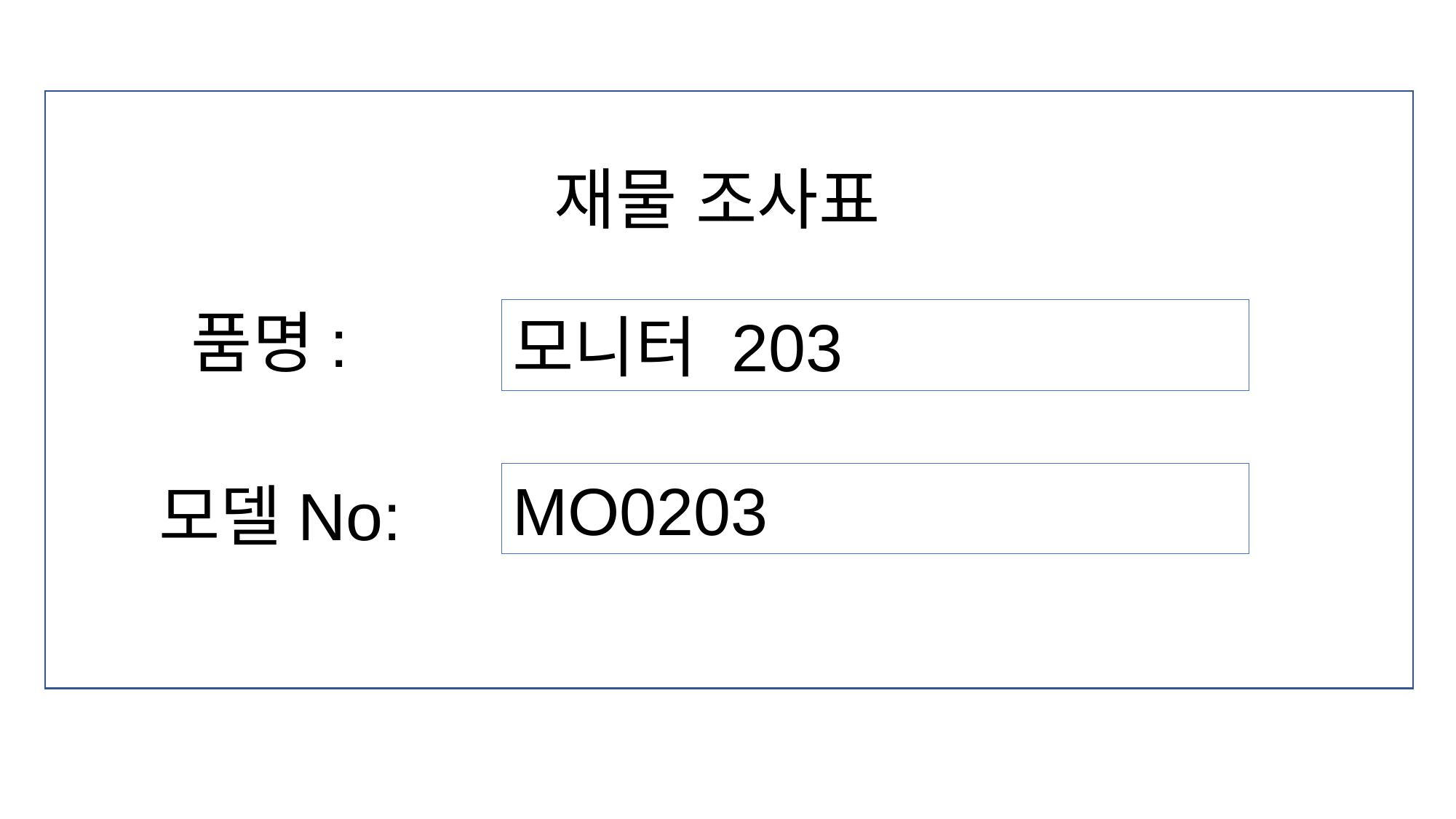

재물 조사표
품명:
모니터 203
MO0203
모델No: